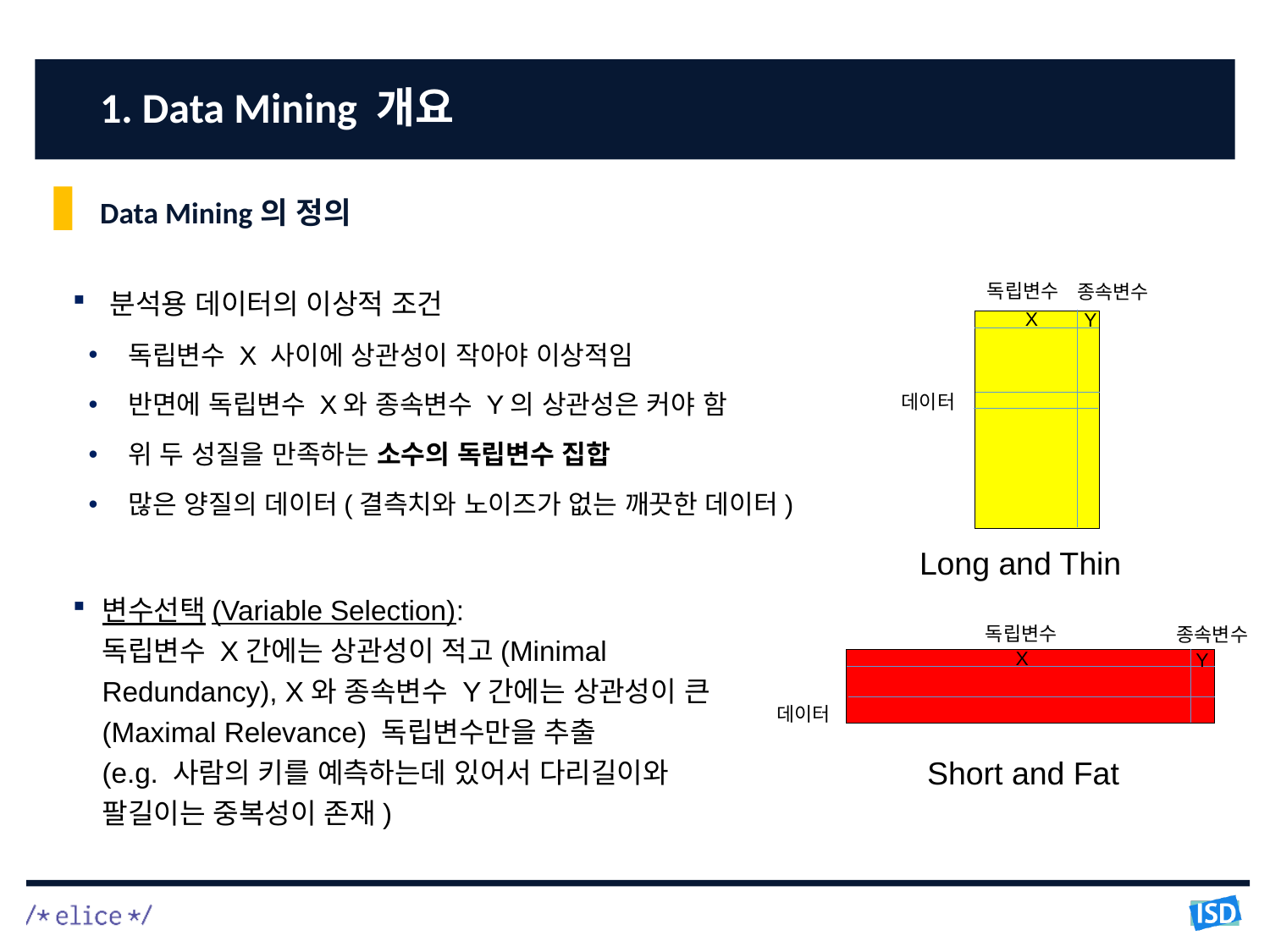

# 1. Data Mining 개요
Data Mining의 정의
독립변수
종속변수
X
Y

데이터
분석용 데이터의 이상적 조건
독립변수 X 사이에 상관성이 작아야 이상적임
반면에 독립변수 X와 종속변수 Y의 상관성은 커야 함
위 두 성질을 만족하는 소수의 독립변수 집합
많은 양질의 데이터(결측치와 노이즈가 없는 깨끗한 데이터)

변수선택(Variable Selection):
독립변수 X간에는 상관성이 적고(Minimal
Redundancy), X와 종속변수 Y간에는 상관성이 큰
(Maximal Relevance) 독립변수만을 추출
(e.g. 사람의 키를 예측하는데 있어서 다리길이와
팔길이는 중복성이 존재)
Long and Thin
독립변수
종속변수
X
Y

데이터
Short and Fat